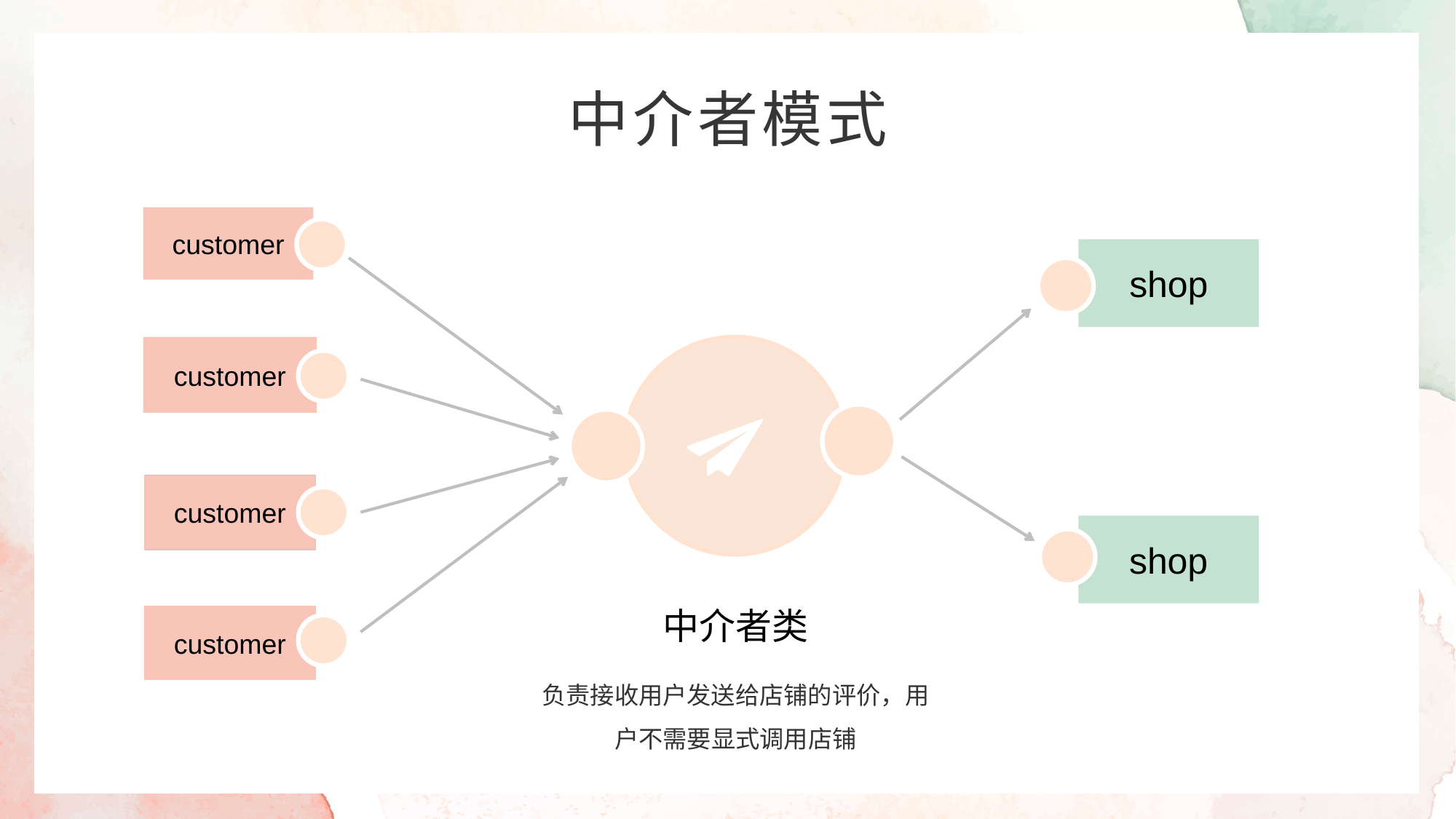

中介者模式
customer

shop

customer

customer

shop

中介者类
customer

负责接收用户发送给店铺的评价，用户不需要显式调用店铺